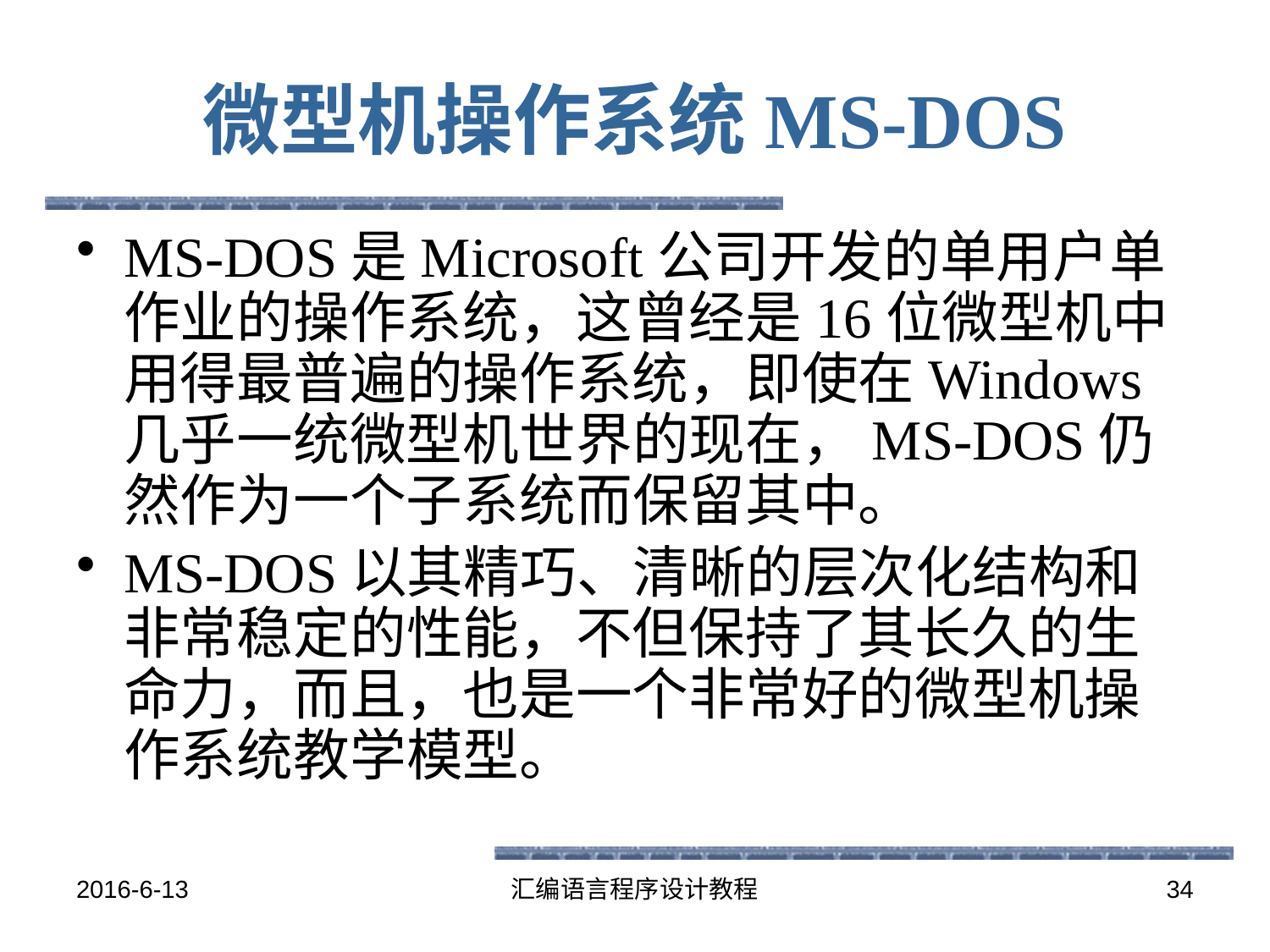

# 微型机操作系统MS-DOS
MS-DOS是Microsoft公司开发的单用户单作业的操作系统，这曾经是16位微型机中用得最普遍的操作系统，即使在Windows几乎一统微型机世界的现在，MS-DOS仍然作为一个子系统而保留其中。
MS-DOS以其精巧、清晰的层次化结构和非常稳定的性能，不但保持了其长久的生命力，而且，也是一个非常好的微型机操作系统教学模型。
2016-6-13
汇编语言程序设计教程
34